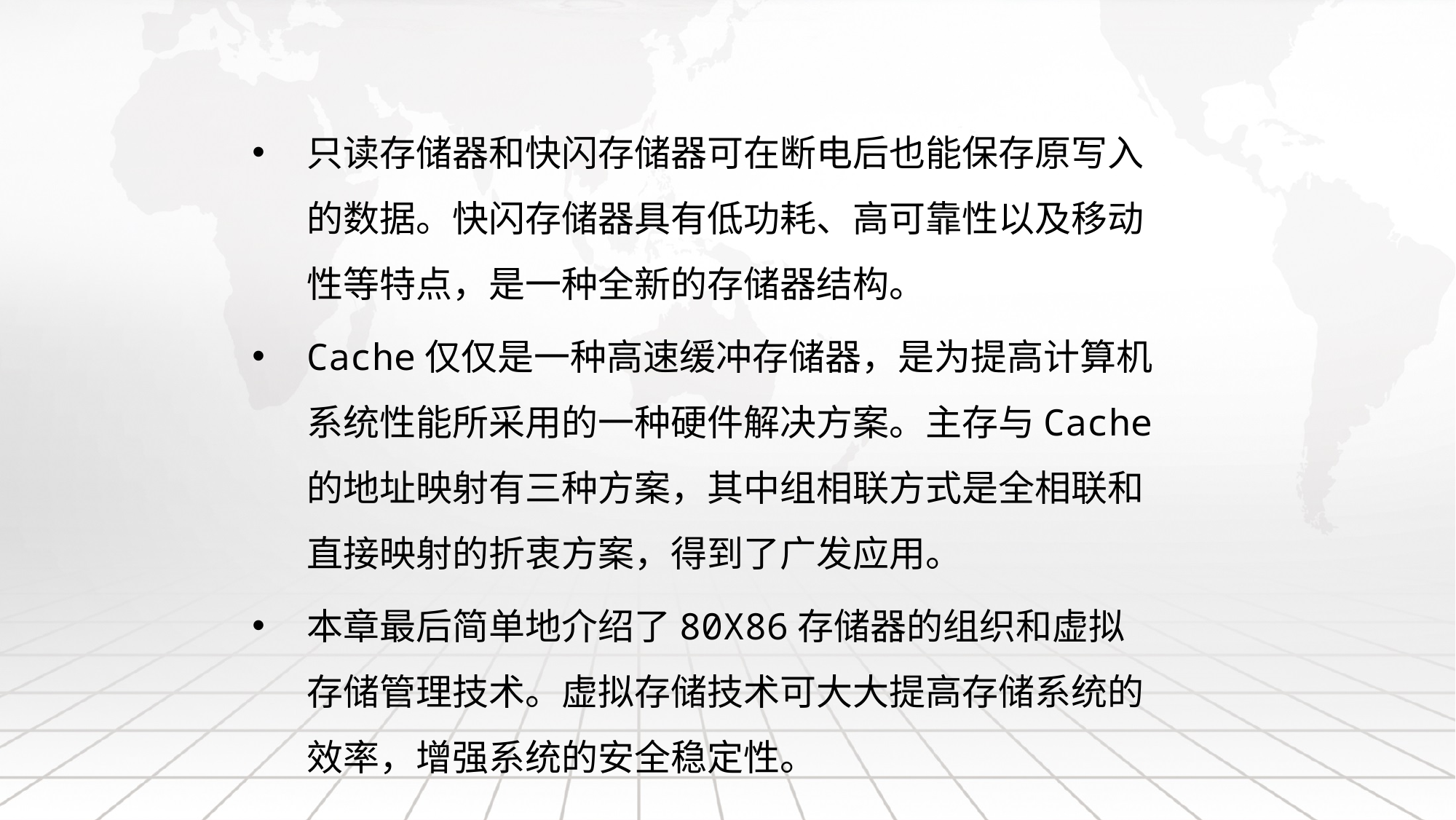

只读存储器和快闪存储器可在断电后也能保存原写入的数据。快闪存储器具有低功耗、高可靠性以及移动性等特点，是一种全新的存储器结构。
Cache仅仅是一种高速缓冲存储器，是为提高计算机系统性能所采用的一种硬件解决方案。主存与Cache的地址映射有三种方案，其中组相联方式是全相联和直接映射的折衷方案，得到了广发应用。
本章最后简单地介绍了80X86存储器的组织和虚拟存储管理技术。虚拟存储技术可大大提高存储系统的效率，增强系统的安全稳定性。